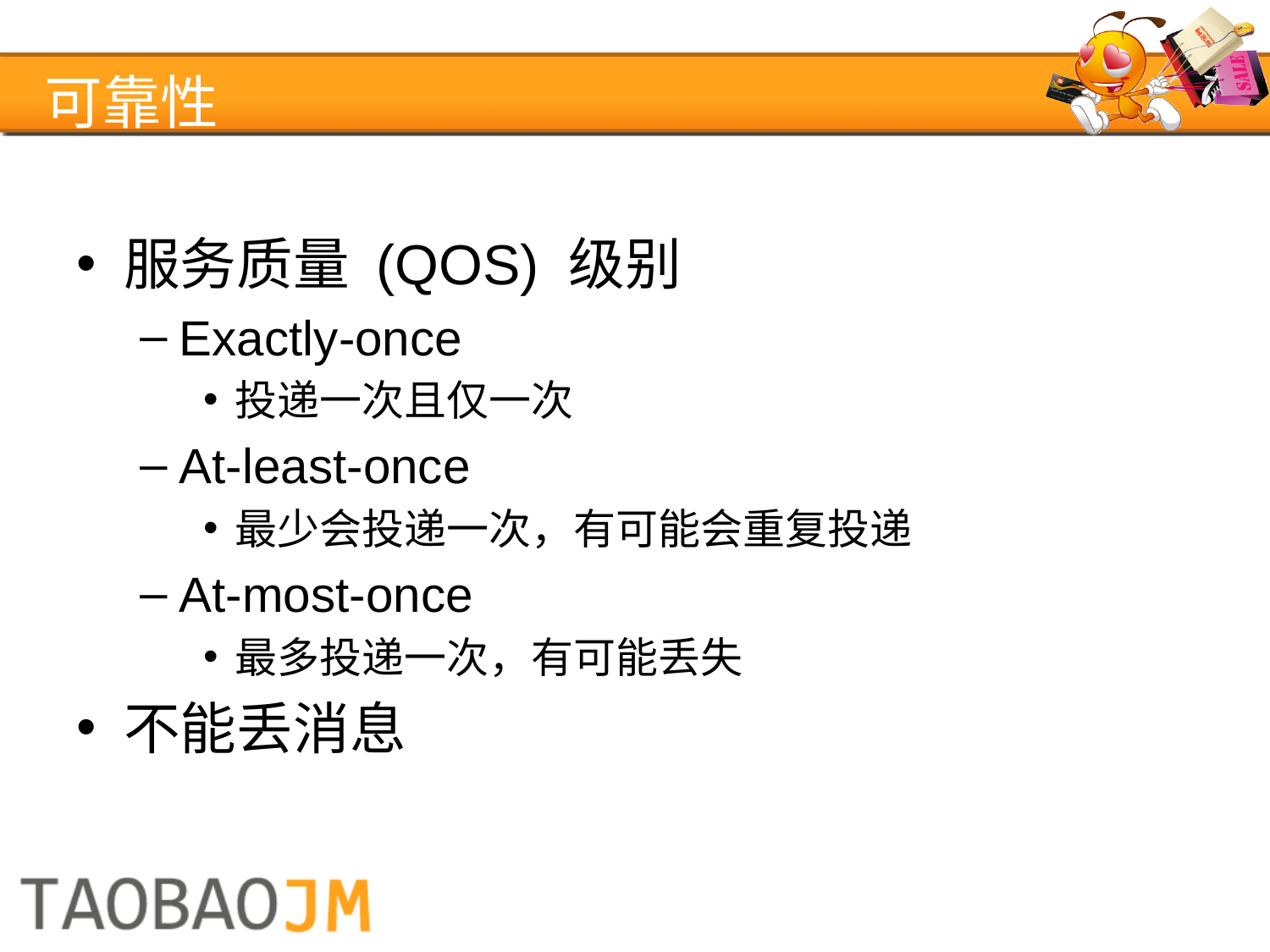

# 可靠性
服务质量 (QOS) 级别
Exactly-once
投递一次且仅一次
At-least-once
最少会投递一次，有可能会重复投递
At-most-once
最多投递一次，有可能丢失
不能丢消息